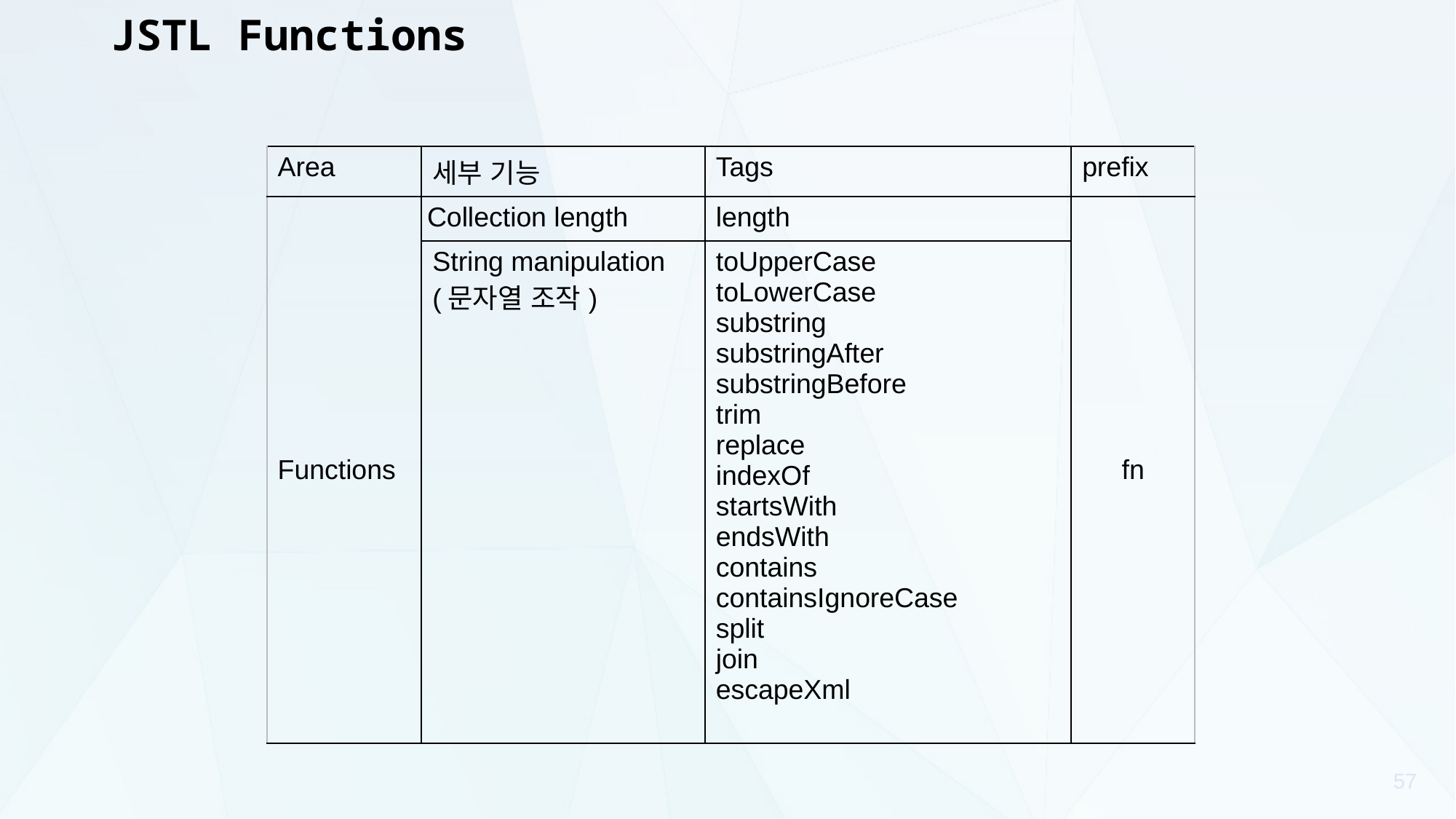

# JSTL Functions
| Area | 세부 기능 | Tags | prefix |
| --- | --- | --- | --- |
| Functions | Collection length | length | fn |
|  | String manipulation (문자열 조작) | toUpperCase toLowerCase substring substringAfter substringBefore trim replace indexOf startsWith endsWith contains containsIgnoreCase split join escapeXml |  |
57